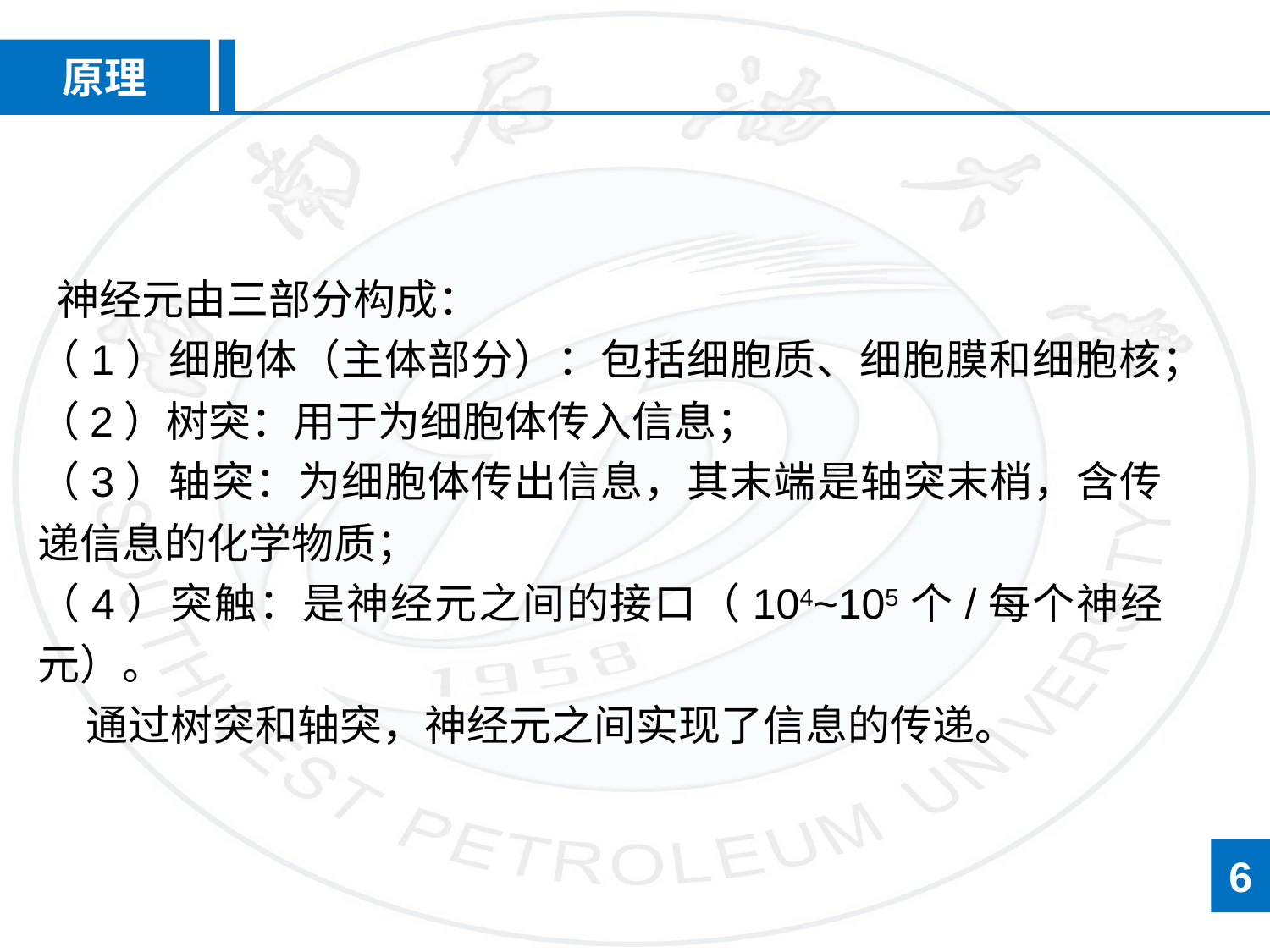

原理

 神经元由三部分构成：
（1）细胞体（主体部分）：包括细胞质、细胞膜和细胞核；
（2）树突：用于为细胞体传入信息；
（3）轴突：为细胞体传出信息，其末端是轴突末梢，含传递信息的化学物质；
（4）突触：是神经元之间的接口（104~105个/每个神经元）。
    通过树突和轴突，神经元之间实现了信息的传递。
6